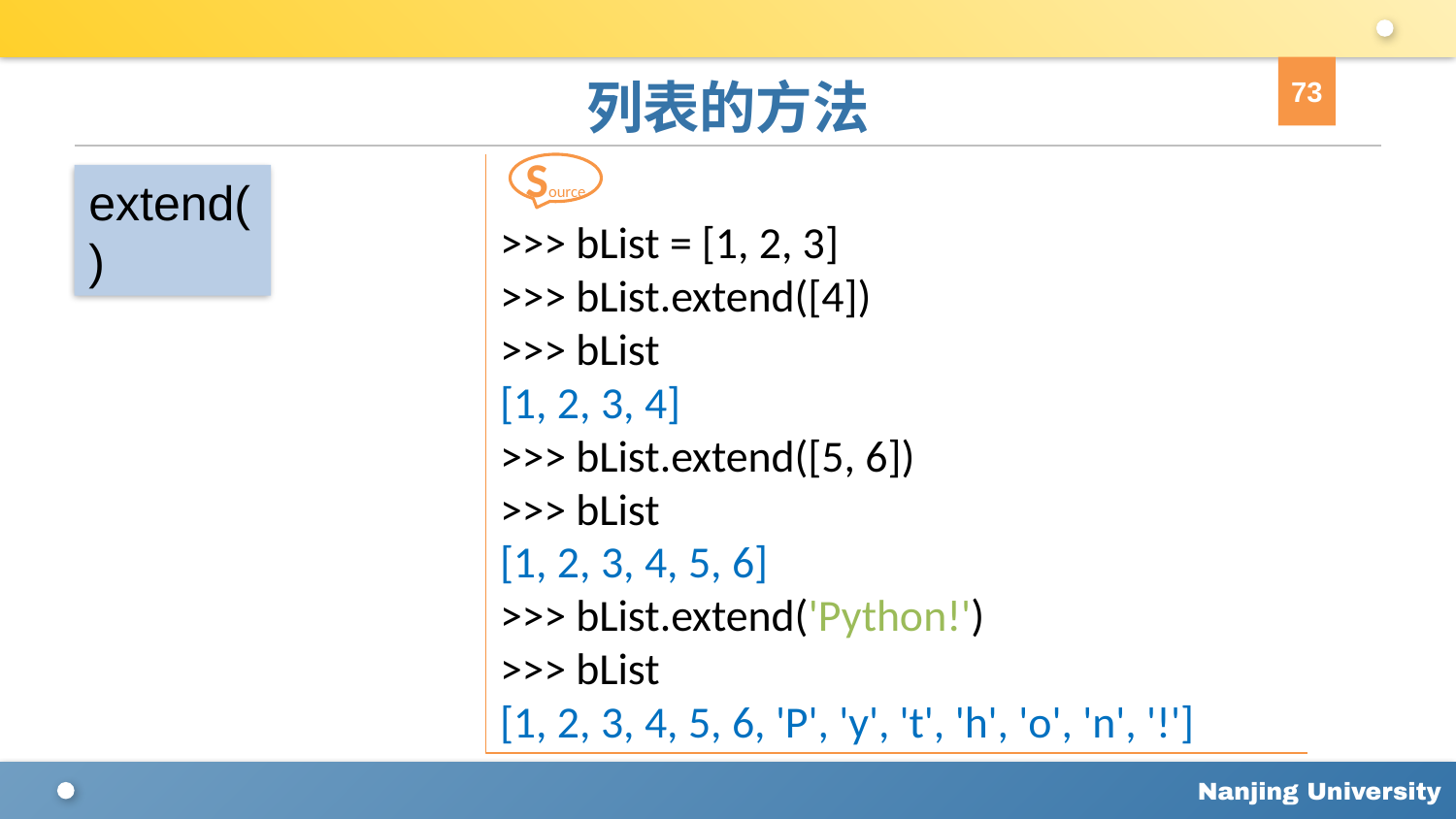

73
# 列表的方法

>>> bList = [1, 2, 3]
>>> bList.extend([4])
>>> bList
[1, 2, 3, 4]
>>> bList.extend([5, 6])
>>> bList
[1, 2, 3, 4, 5, 6]
>>> bList.extend('Python!')
>>> bList
[1, 2, 3, 4, 5, 6, 'P', 'y', 't', 'h', 'o', 'n', '!']
Source
extend()